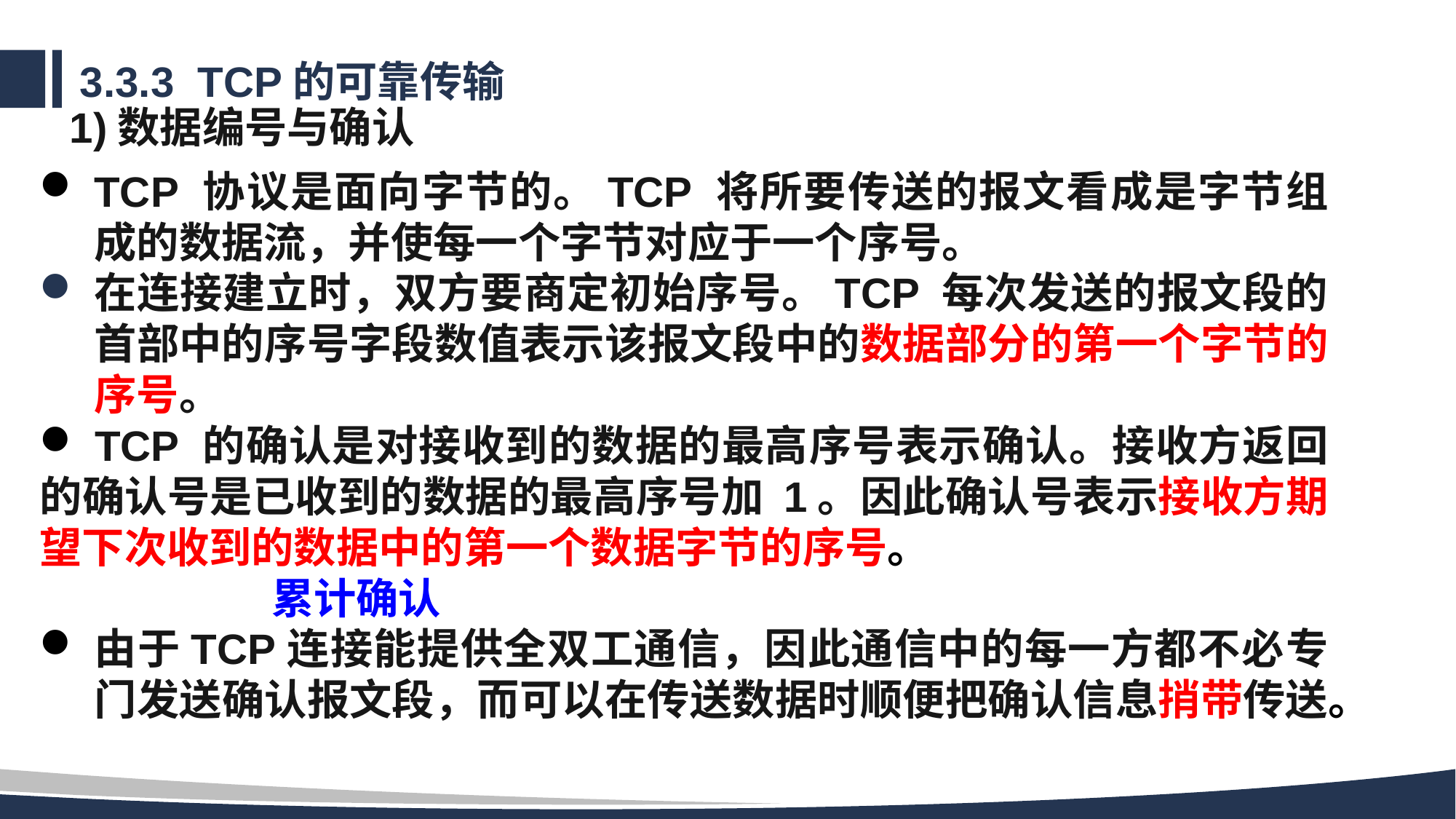

# 3.3.3  TCP的可靠传输
1)数据编号与确认
TCP 协议是面向字节的。TCP 将所要传送的报文看成是字节组成的数据流，并使每一个字节对应于一个序号。
在连接建立时，双方要商定初始序号。TCP 每次发送的报文段的首部中的序号字段数值表示该报文段中的数据部分的第一个字节的序号。
 TCP 的确认是对接收到的数据的最高序号表示确认。接收方返回 的确认号是已收到的数据的最高序号加 1。因此确认号表示接收方期望下次收到的数据中的第一个数据字节的序号。
                       累计确认
由于TCP连接能提供全双工通信，因此通信中的每一方都不必专门发送确认报文段，而可以在传送数据时顺便把确认信息捎带传送。